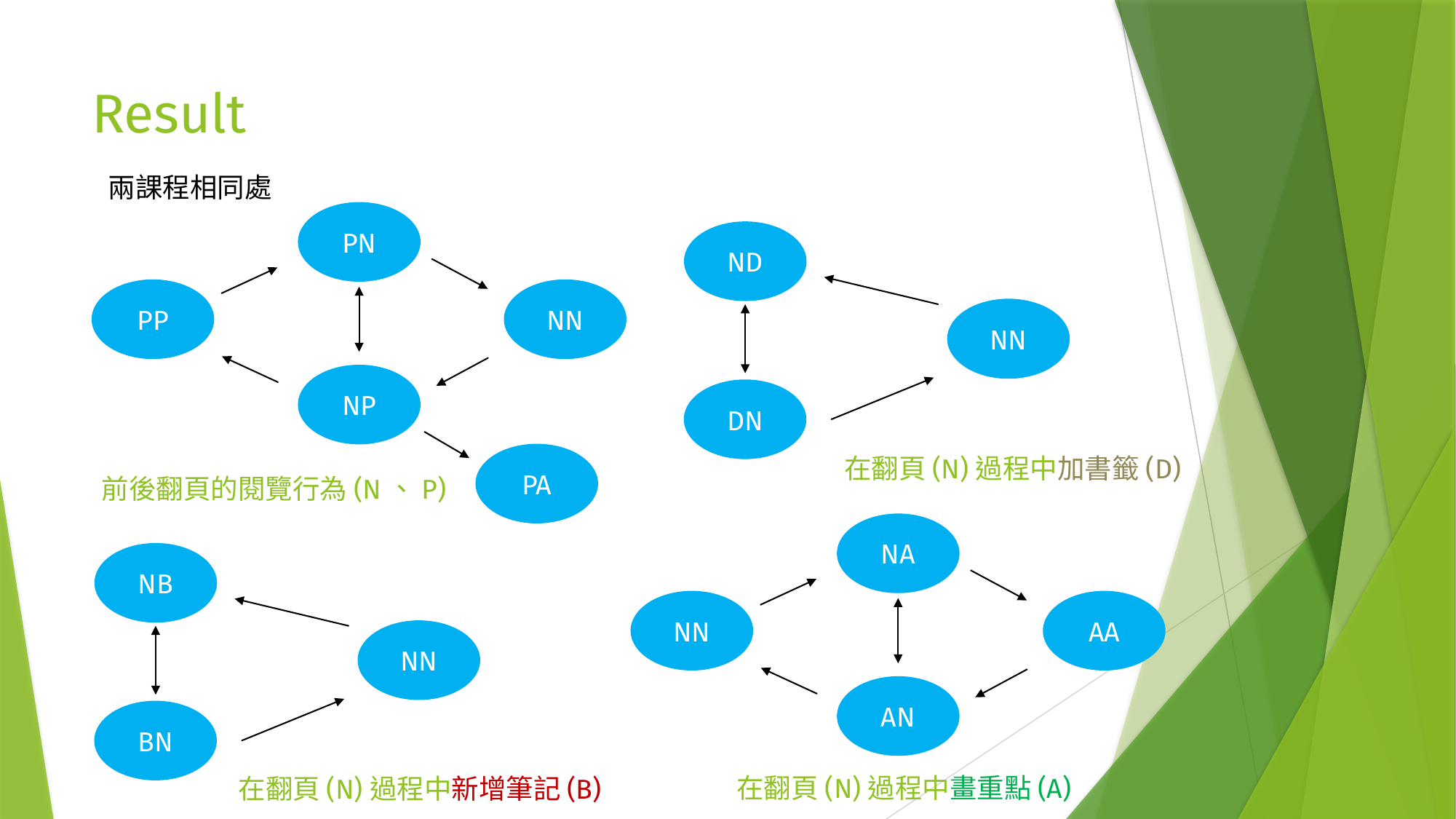

# Result
兩課程相同處
PN
PP
NN
NP
PA
前後翻頁的閱覽行為(N、P)
ND
NN
DN
在翻頁(N)過程中加書籤(D)
NA
NN
AA
AN
在翻頁(N)過程中畫重點(A)
NB
NN
BN
在翻頁(N)過程中新增筆記(B)